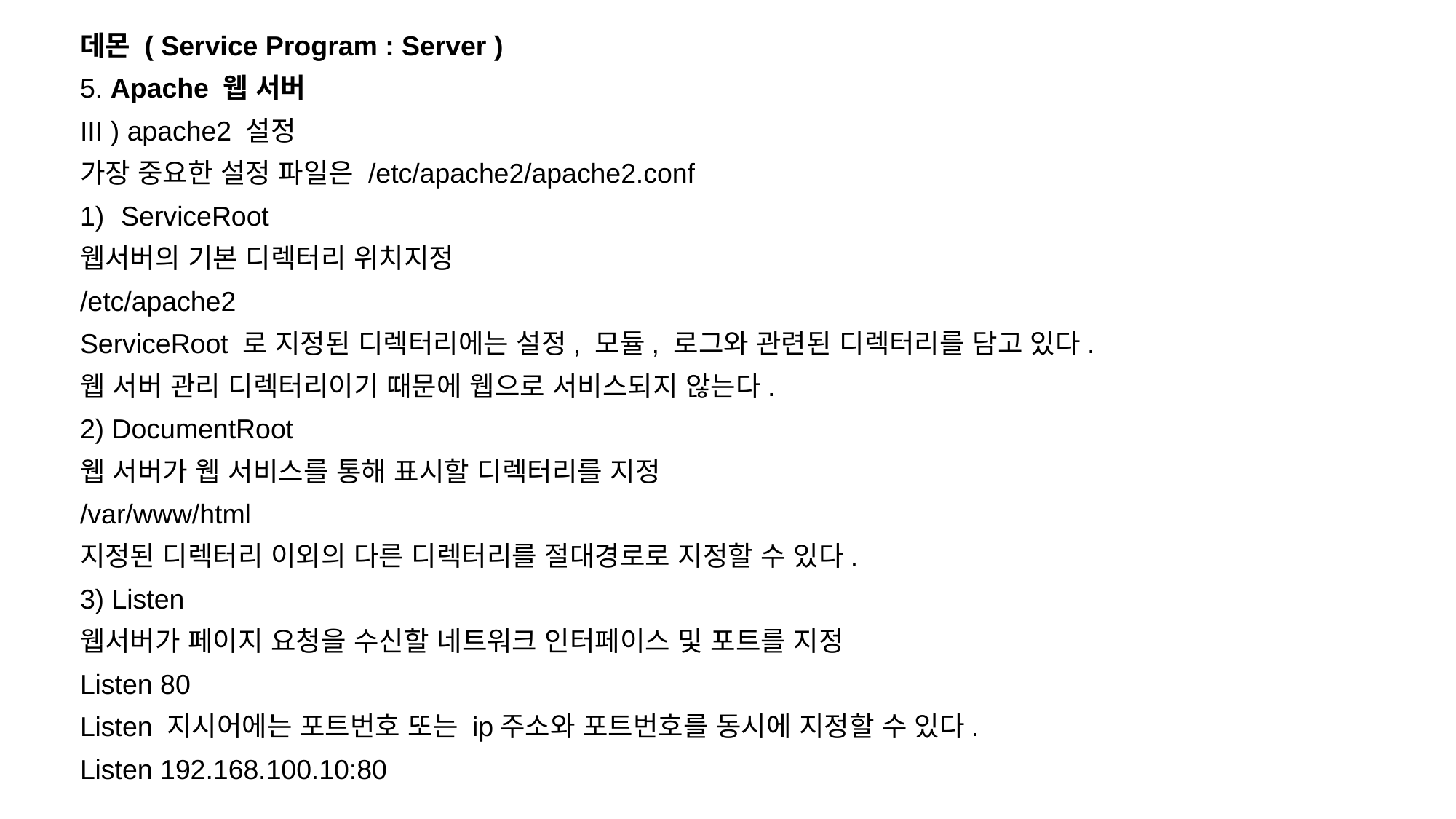

데몬 ( Service Program : Server )
5. Apache 웹 서버
III ) apache2 설정
가장 중요한 설정 파일은 /etc/apache2/apache2.conf
ServiceRoot
웹서버의 기본 디렉터리 위치지정
/etc/apache2
ServiceRoot 로 지정된 디렉터리에는 설정, 모듈, 로그와 관련된 디렉터리를 담고 있다.
웹 서버 관리 디렉터리이기 때문에 웹으로 서비스되지 않는다.
2) DocumentRoot
웹 서버가 웹 서비스를 통해 표시할 디렉터리를 지정
/var/www/html
지정된 디렉터리 이외의 다른 디렉터리를 절대경로로 지정할 수 있다.
3) Listen
웹서버가 페이지 요청을 수신할 네트워크 인터페이스 및 포트를 지정
Listen 80
Listen 지시어에는 포트번호 또는 ip주소와 포트번호를 동시에 지정할 수 있다.
Listen 192.168.100.10:80